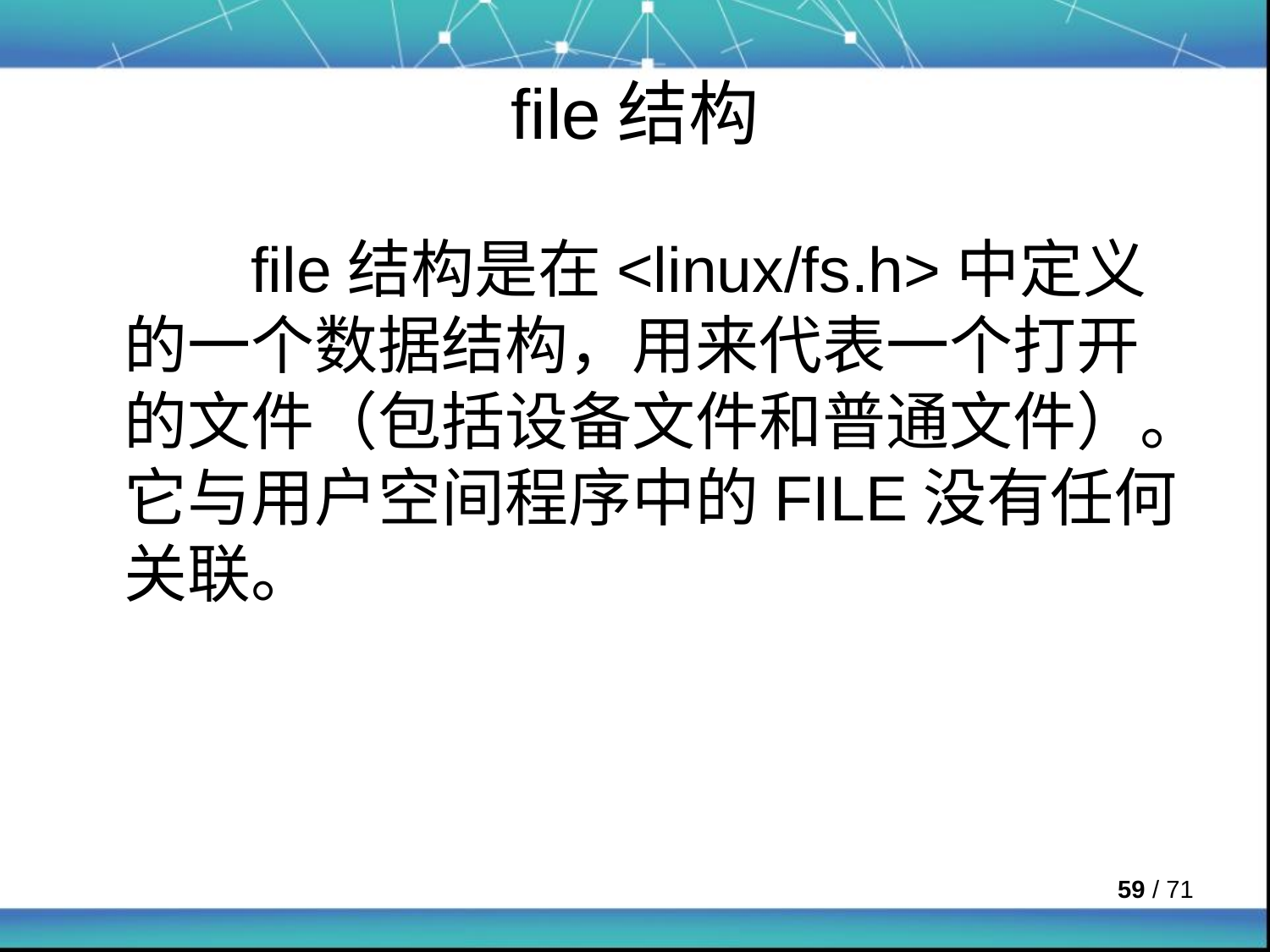

# file结构
		file结构是在<linux/fs.h>中定义的一个数据结构，用来代表一个打开的文件（包括设备文件和普通文件）。它与用户空间程序中的FILE没有任何关联。
59 / 71